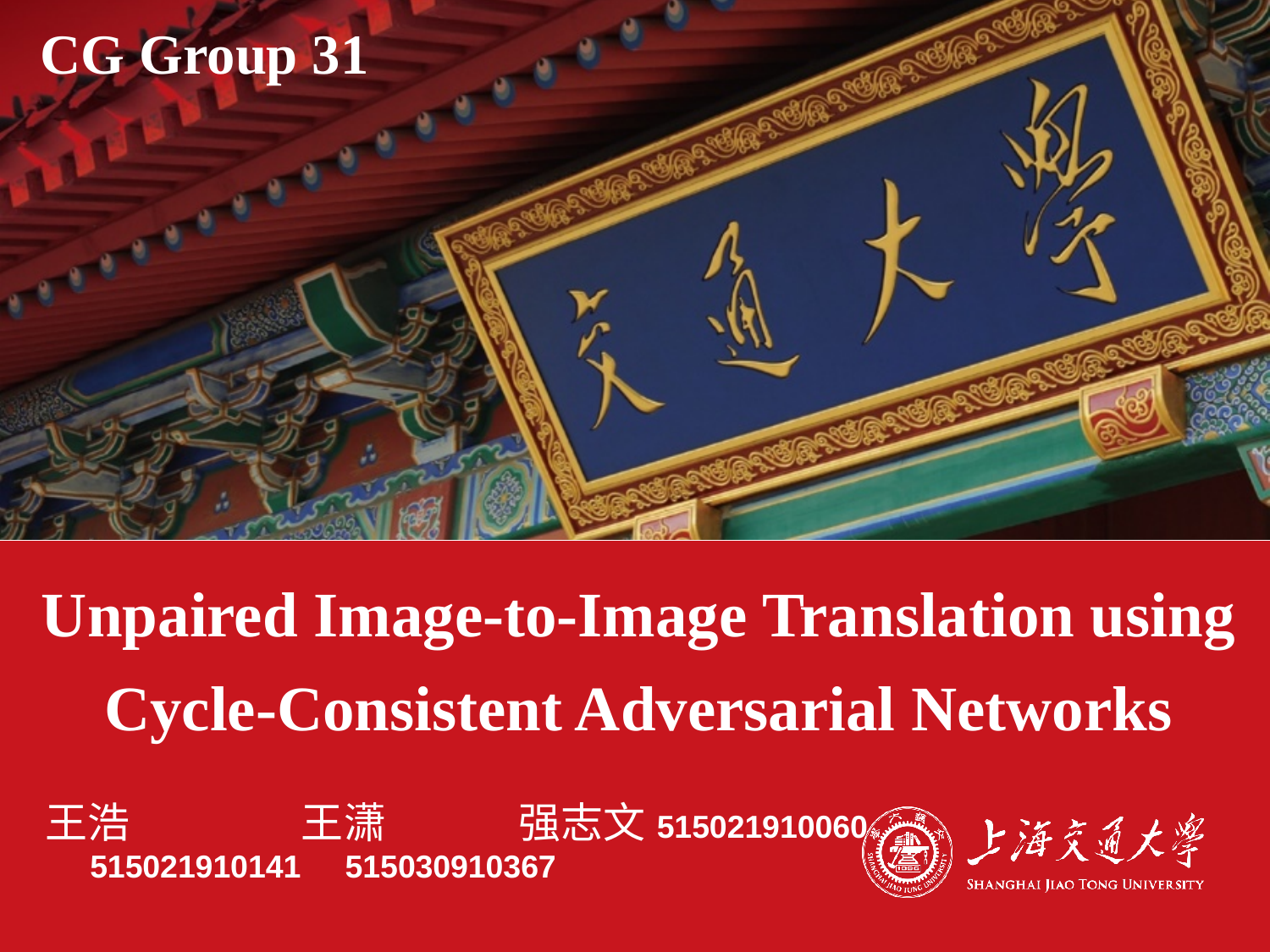

# CG Group 31
Unpaired Image-to-Image Translation using
Cycle-Consistent Adversarial Networks

王浩                  王潇              强志文515021910060      515021910141     515030910367